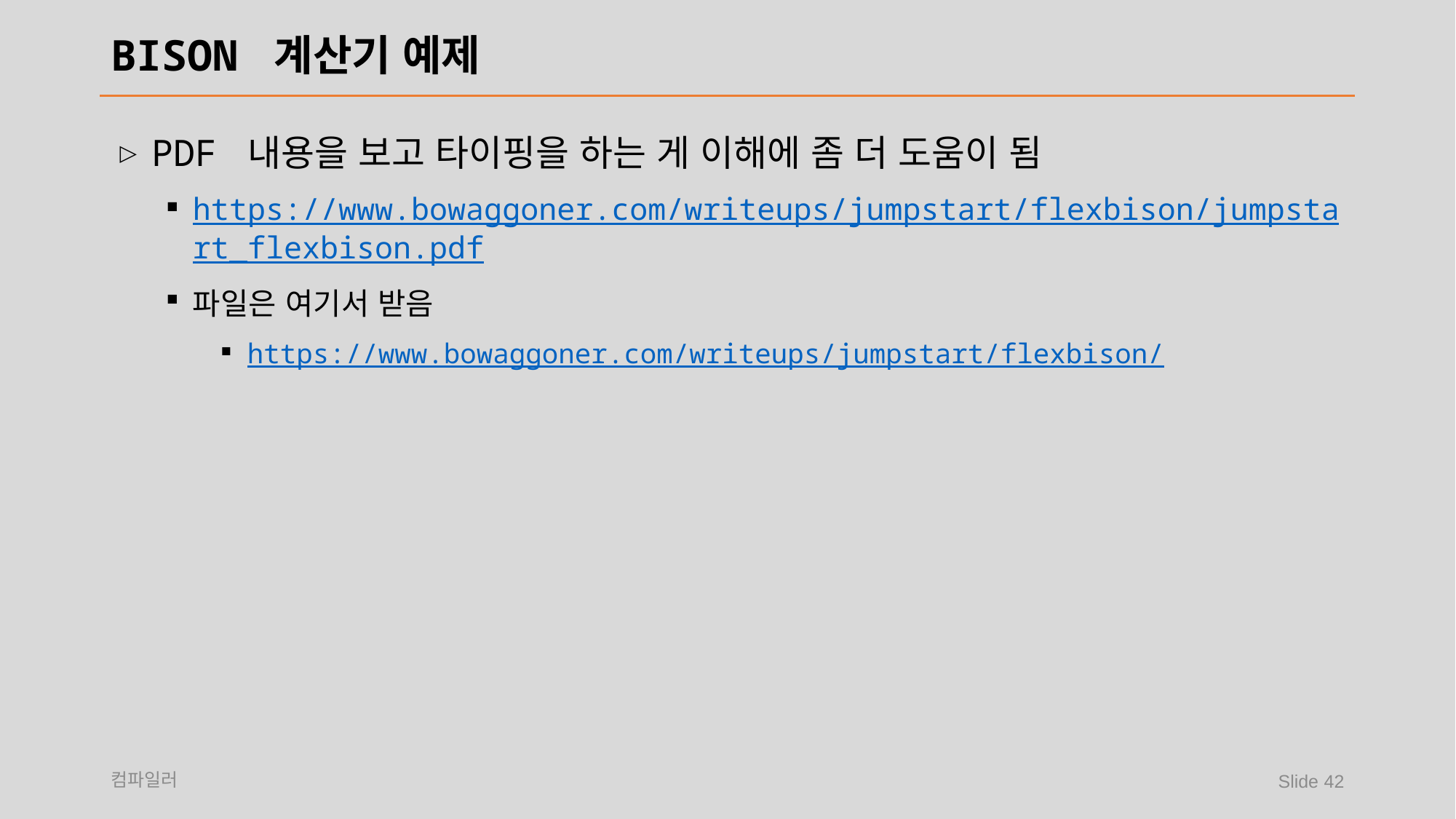

# BISON 계산기 예제
PDF 내용을 보고 타이핑을 하는 게 이해에 좀 더 도움이 됨
https://www.bowaggoner.com/writeups/jumpstart/flexbison/jumpstart_flexbison.pdf
파일은 여기서 받음
https://www.bowaggoner.com/writeups/jumpstart/flexbison/

컴파일러
Slide 42